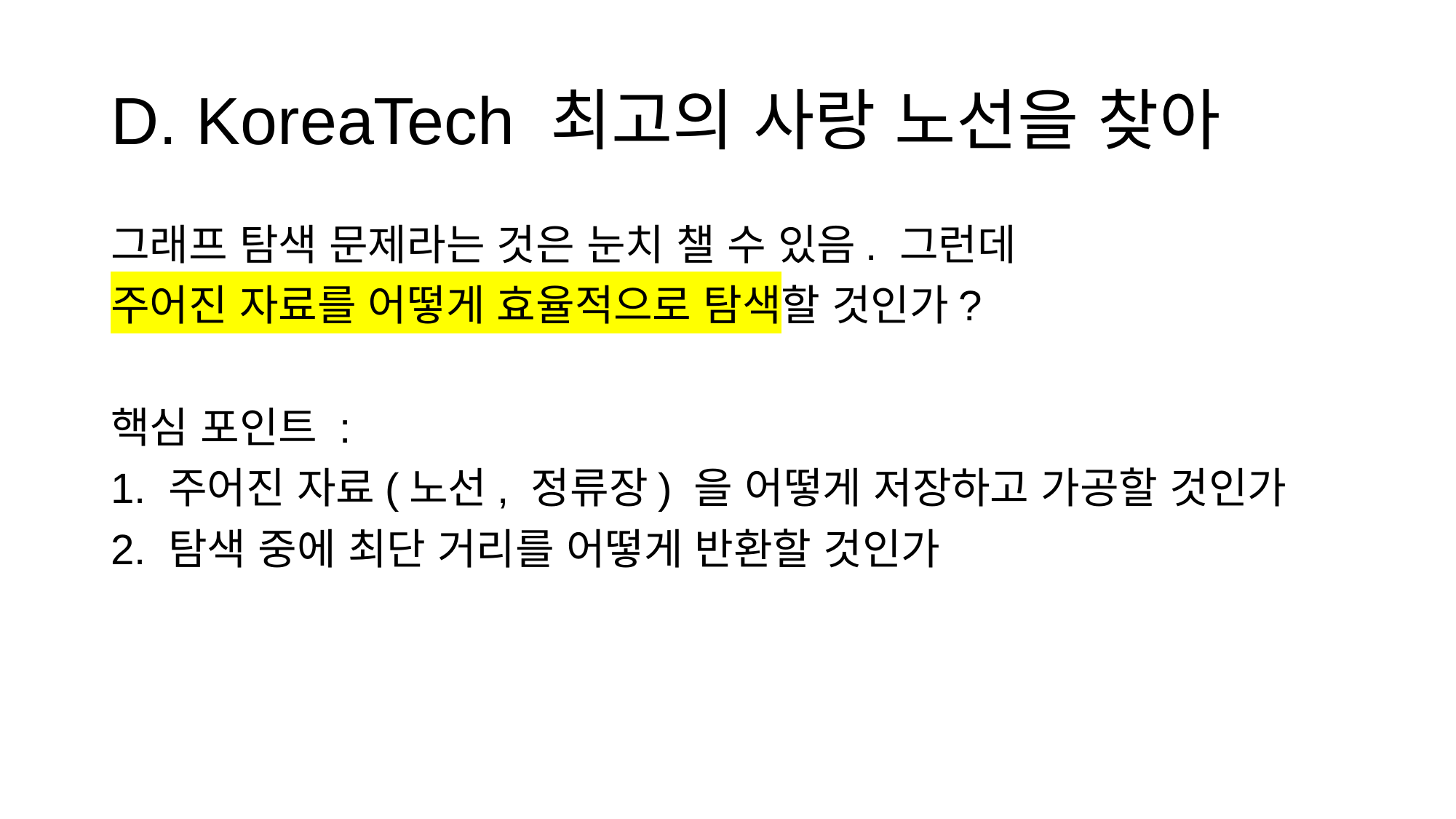

# D. KoreaTech 최고의 사랑 노선을 찾아
그래프 탐색 문제라는 것은 눈치 챌 수 있음. 그런데
주어진 자료를 어떻게 효율적으로 탐색할 것인가?

핵심 포인트 :
1. 주어진 자료(노선, 정류장) 을 어떻게 저장하고 가공할 것인가
2. 탐색 중에 최단 거리를 어떻게 반환할 것인가